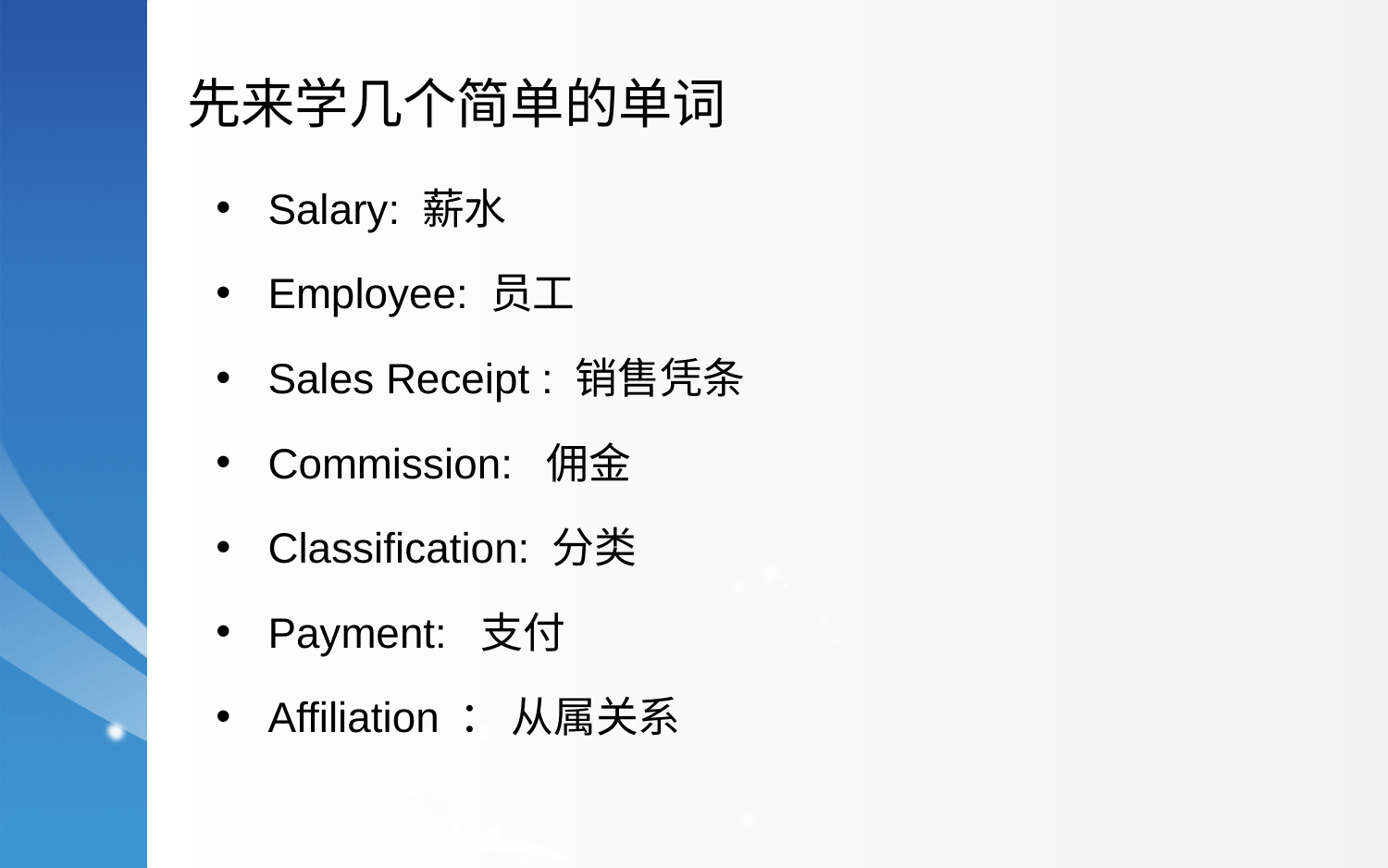

先来学几个简单的单词
Salary: 薪水
Employee: 员工
Sales Receipt : 销售凭条
Commission:  佣金
Classification: 分类
Payment:  支付
Affiliation ： 从属关系